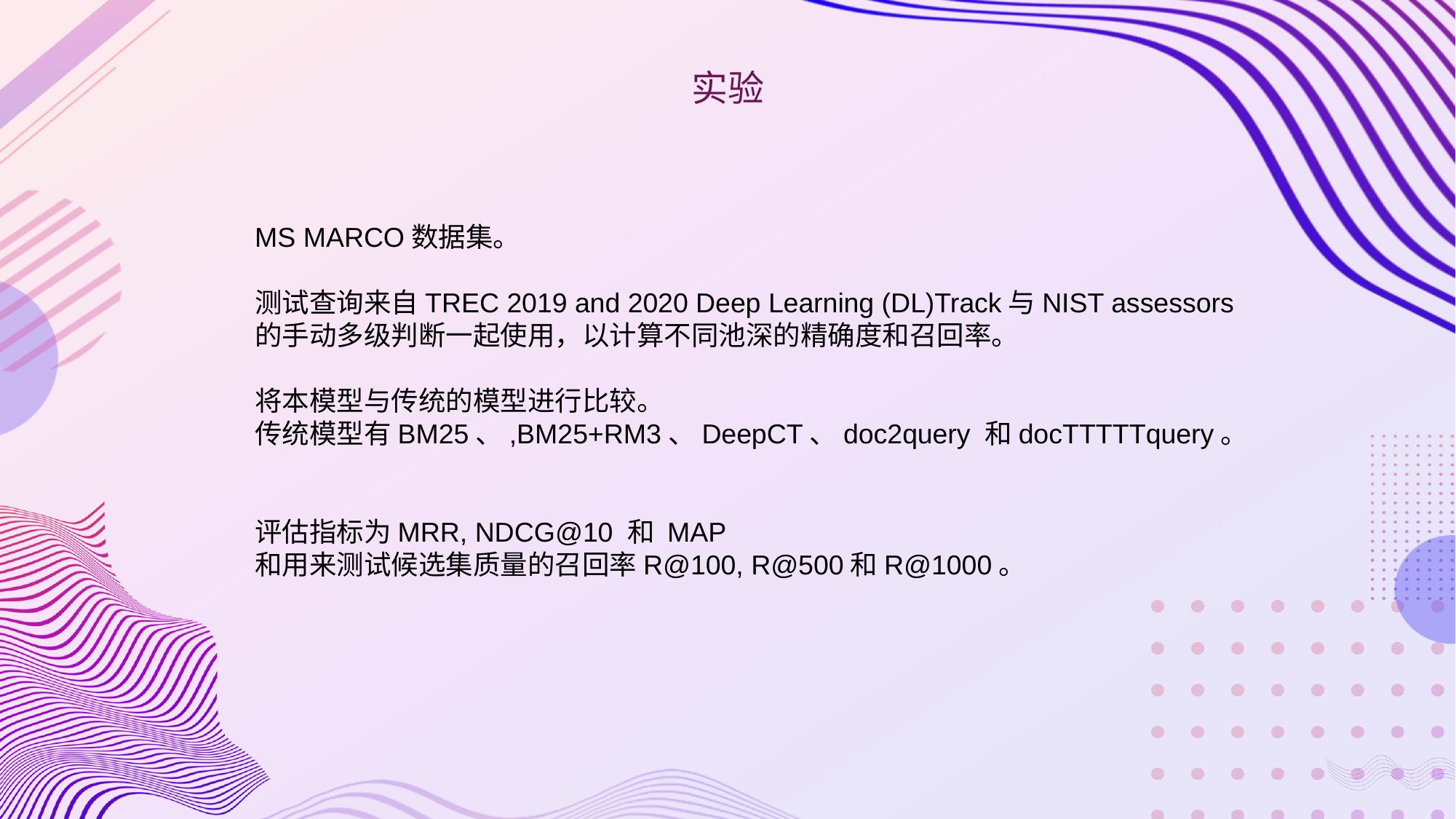

实验
MS MARCO数据集。

测试查询来自TREC 2019 and 2020 Deep Learning (DL)Track与NIST assessors的手动多级判断一起使用，以计算不同池深的精确度和召回率。

将本模型与传统的模型进行比较。
传统模型有BM25、,BM25+RM3、DeepCT、doc2query 和docTTTTTquery。

评估指标为MRR, NDCG@10 和 MAP
和用来测试候选集质量的召回率R@100, R@500和R@1000。